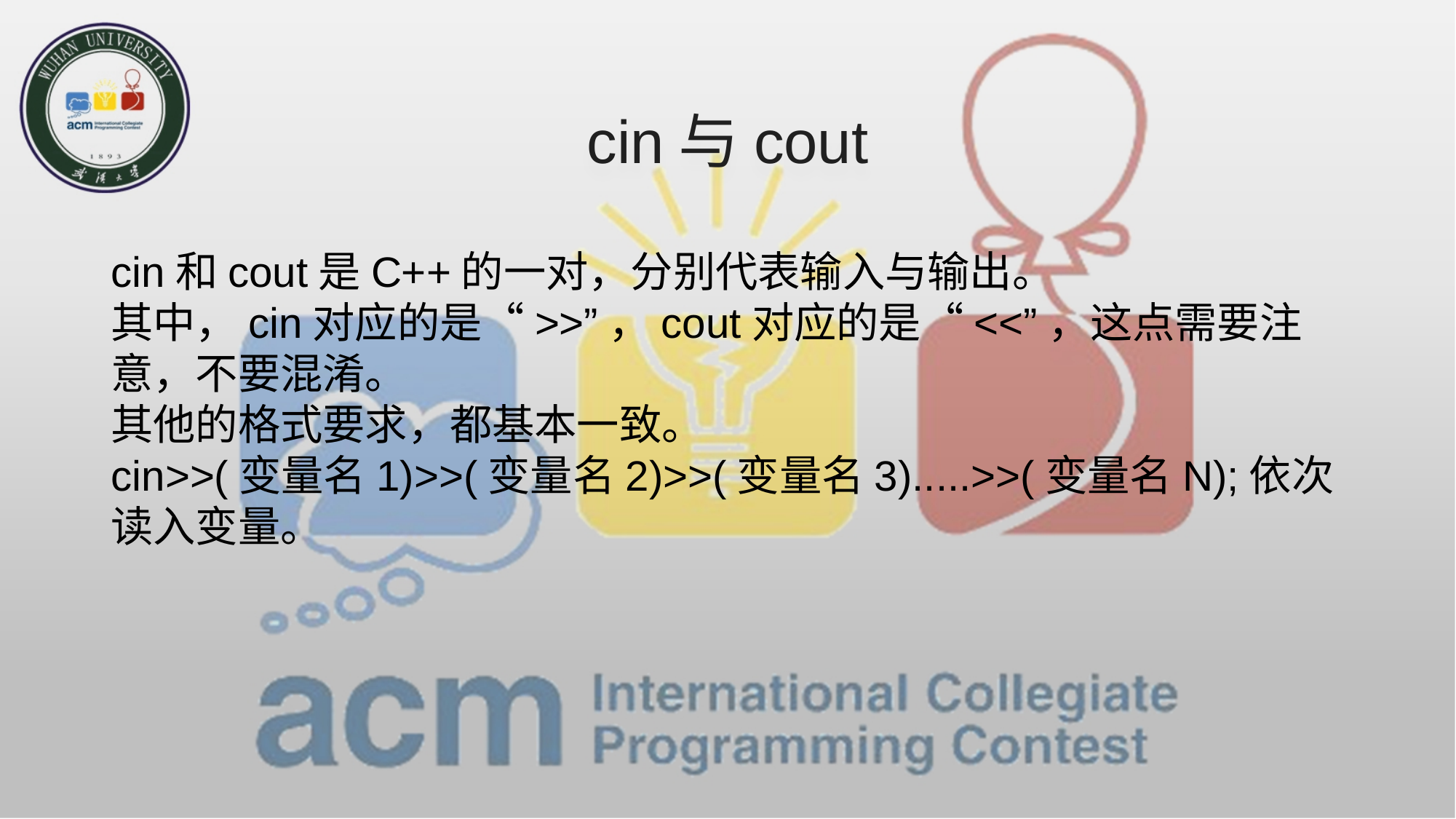

# cin与cout
cin和cout是C++的一对，分别代表输入与输出。
其中，cin对应的是“>>”，cout对应的是“<<”，这点需要注意，不要混淆。
其他的格式要求，都基本一致。
cin>>(变量名1)>>(变量名2)>>(变量名3).....>>(变量名N);依次读入变量。